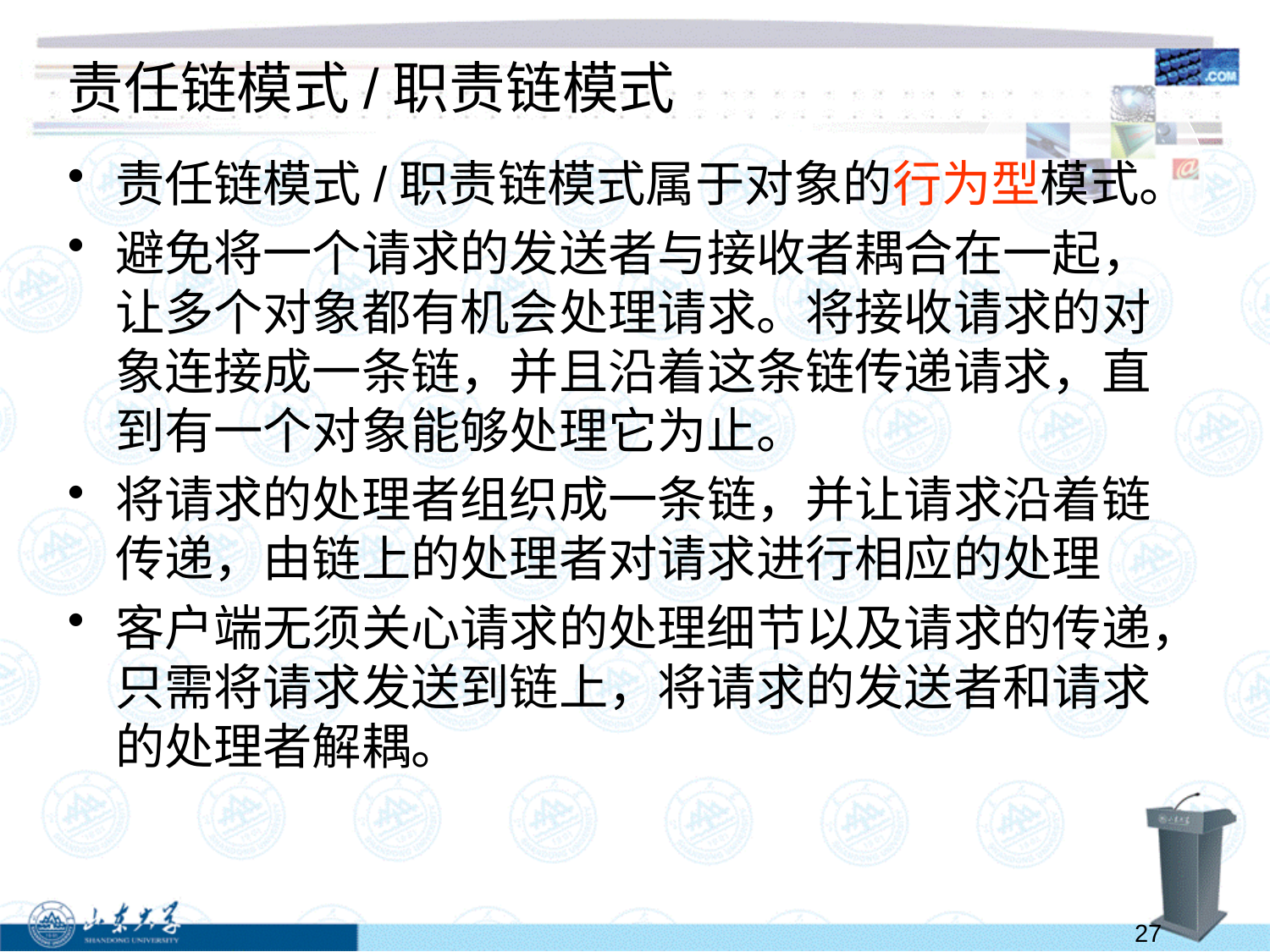

# 责任链模式/职责链模式
责任链模式/职责链模式属于对象的行为型模式。
避免将一个请求的发送者与接收者耦合在一起，让多个对象都有机会处理请求。将接收请求的对象连接成一条链，并且沿着这条链传递请求，直到有一个对象能够处理它为止。
将请求的处理者组织成一条链，并让请求沿着链传递，由链上的处理者对请求进行相应的处理
客户端无须关心请求的处理细节以及请求的传递，只需将请求发送到链上，将请求的发送者和请求的处理者解耦。
27